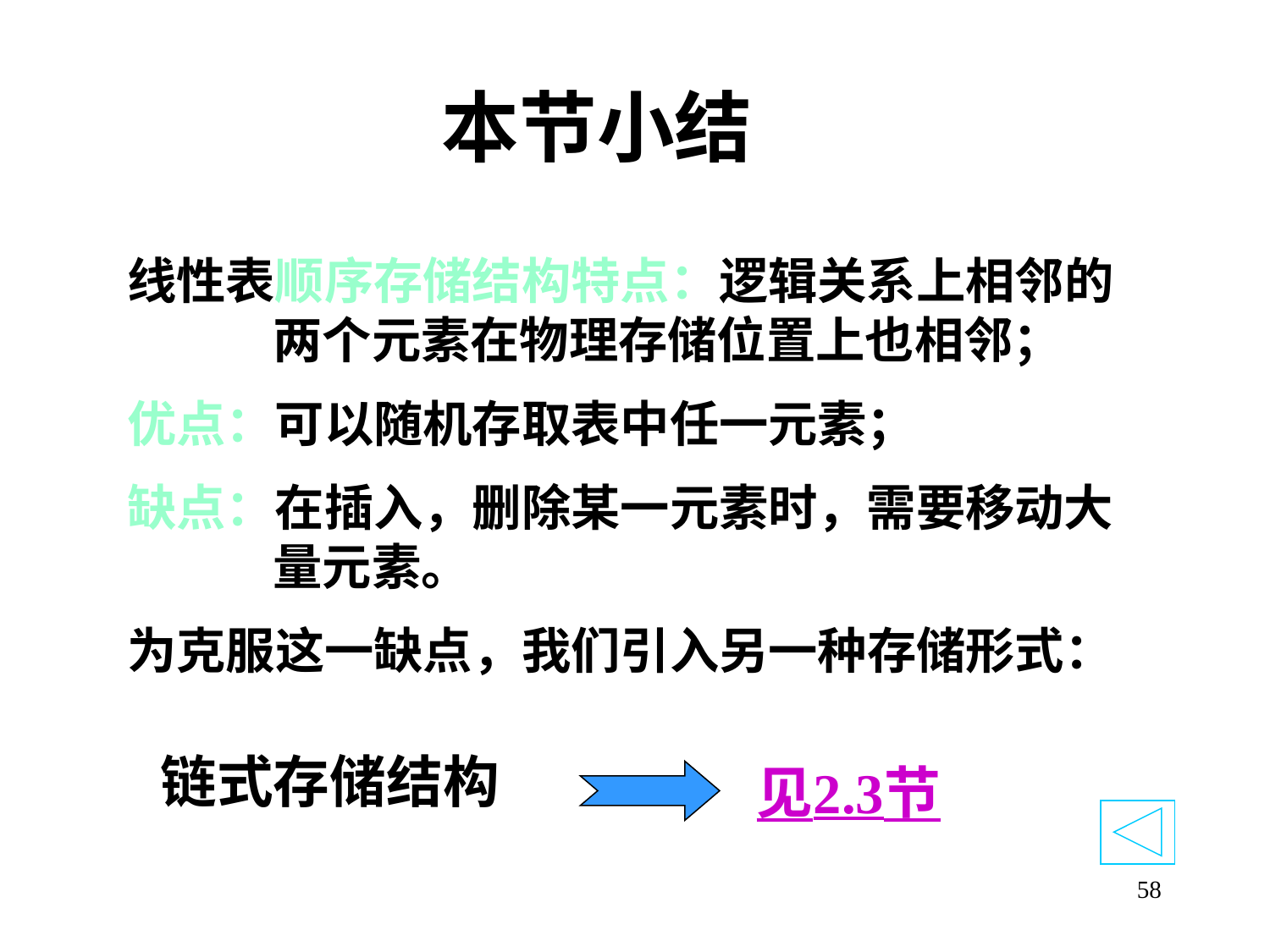

# 本节小结
线性表顺序存储结构特点：逻辑关系上相邻的两个元素在物理存储位置上也相邻；
优点：可以随机存取表中任一元素；
缺点：在插入，删除某一元素时，需要移动大量元素。
为克服这一缺点，我们引入另一种存储形式：
链式存储结构
见2.3节

58